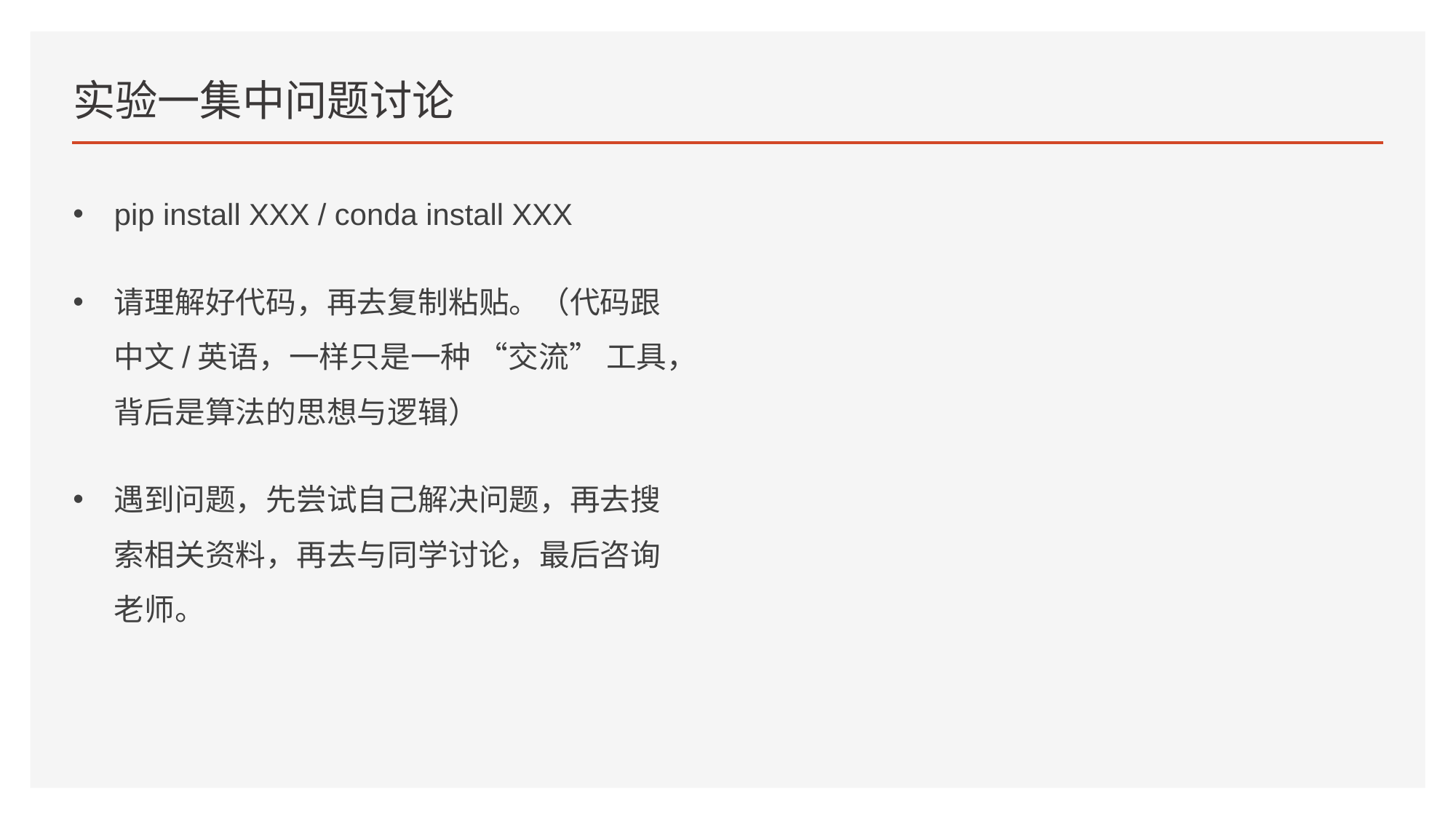

# 实验一集中问题讨论
pip install XXX / conda install XXX
请理解好代码，再去复制粘贴。（代码跟中文/英语，一样只是一种 “交流” 工具，背后是算法的思想与逻辑）
遇到问题，先尝试自己解决问题，再去搜索相关资料，再去与同学讨论，最后咨询老师。